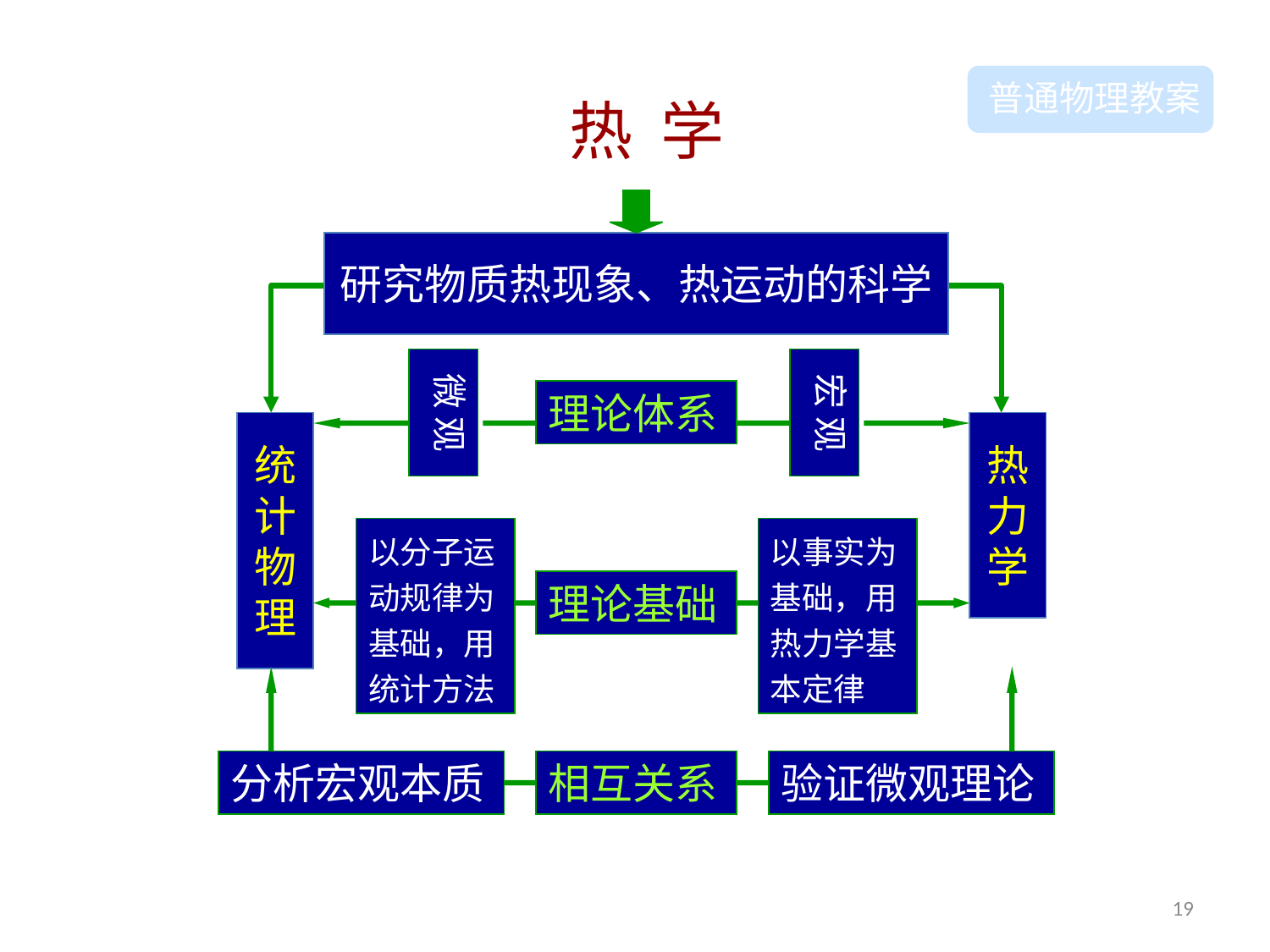

普通物理教案
热  学

研究物质热现象、热运动的科学

统计 物 理
热
力
学
微 观
宏 观
理论体系

以分子运动规律为基础，用统计方法
以分子运动规律为基础，用统计方法
以事实为基础，用热力学基本定律
理论基础

分析宏观本质
相互关系
验证微观理论

19